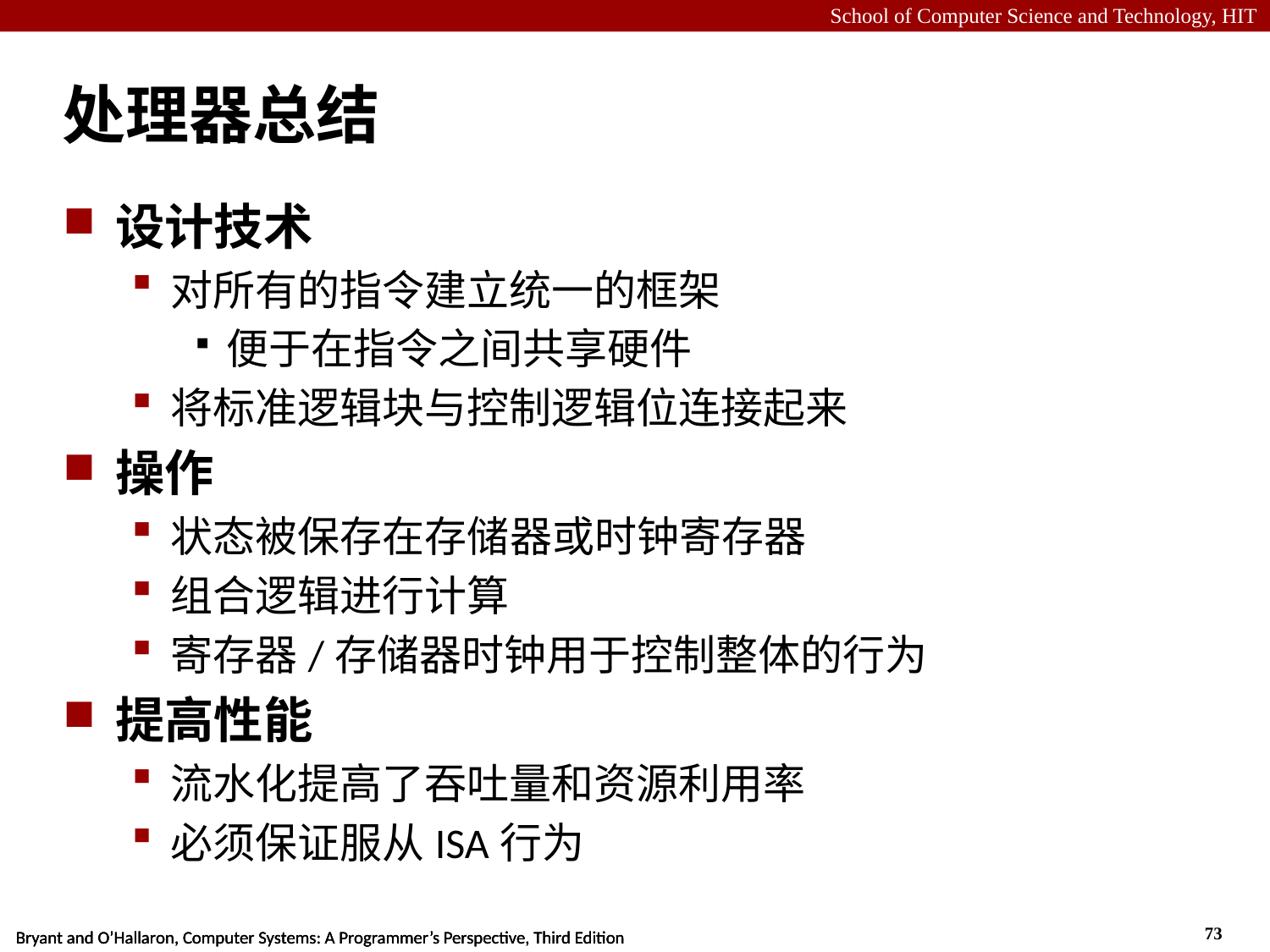

# 处理器总结
设计技术
对所有的指令建立统一的框架
便于在指令之间共享硬件
将标准逻辑块与控制逻辑位连接起来
操作
状态被保存在存储器或时钟寄存器
组合逻辑进行计算
寄存器/存储器时钟用于控制整体的行为
提高性能
流水化提高了吞吐量和资源利用率
必须保证服从ISA行为